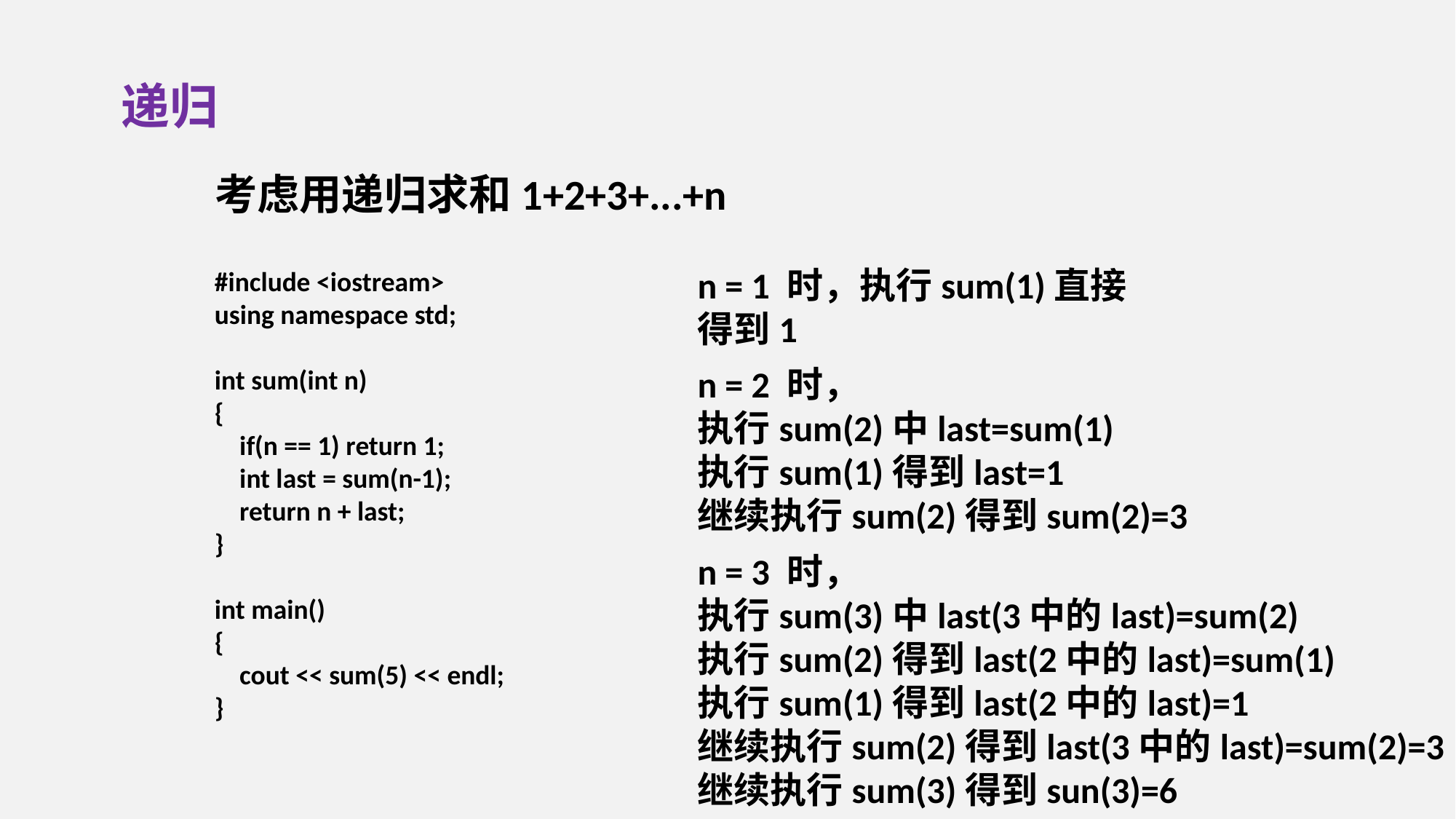

递归
考虑用递归求和1+2+3+...+n
n = 1 时，执行sum(1)直接得到1
#include <iostream>
using namespace std;

int sum(int n)
{
    if(n == 1) return 1;
    int last = sum(n-1);
    return n + last;
}

int main()
{
    cout << sum(5) << endl;
}
n = 2 时，
执行sum(2)中last=sum(1)
执行sum(1)得到last=1
继续执行sum(2)得到sum(2)=3
n = 3 时，
执行sum(3)中last(3中的last)=sum(2)
执行sum(2)得到last(2中的last)=sum(1)
执行sum(1)得到last(2中的last)=1
继续执行sum(2)得到last(3中的last)=sum(2)=3
继续执行sum(3)得到sun(3)=6